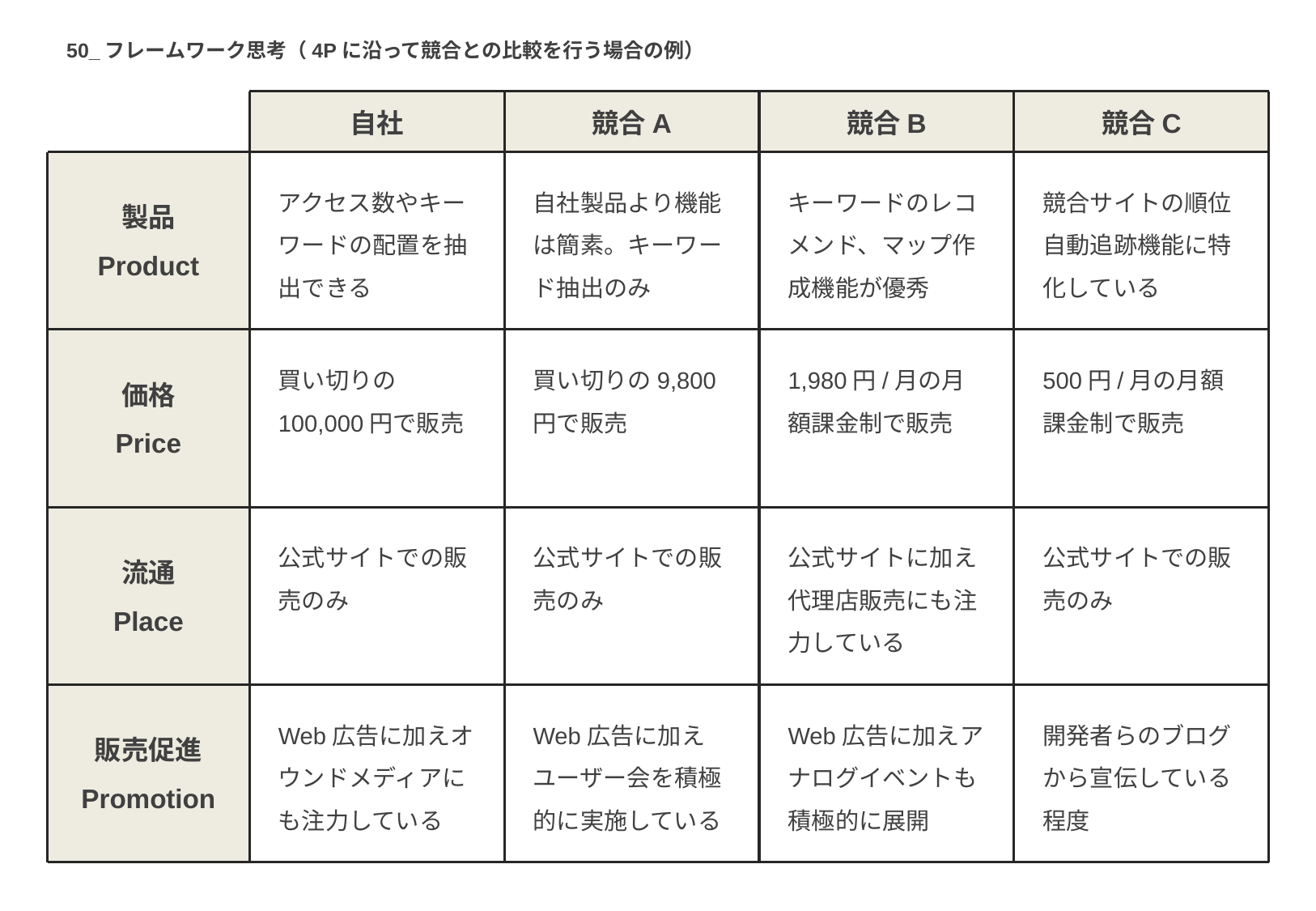

50_フレームワーク思考（4Pに沿って競合との比較を行う場合の例）

自社
競合A
競合B
競合C

アクセス数やキーワードの配置を抽出できる
買い切りの100,000円で販売
公式サイトでの販売のみ
Web広告に加えオウンドメディアにも注力している
自社製品より機能は簡素。キーワード抽出のみ
買い切りの9,800円で販売
公式サイトでの販売のみ
Web広告に加えユーザー会を積極的に実施している
キーワードのレコメンド、マップ作成機能が優秀
1,980円/月の月額課金制で販売
公式サイトに加え代理店販売にも注力している
Web広告に加えアナログイベントも積極的に展開
競合サイトの順位自動追跡機能に特化している
500円/月の月額課金制で販売
公式サイトでの販売のみ
開発者らのブログから宣伝している程度
製品
Product
価格
Price
流通
Place
販売促進
Promotion